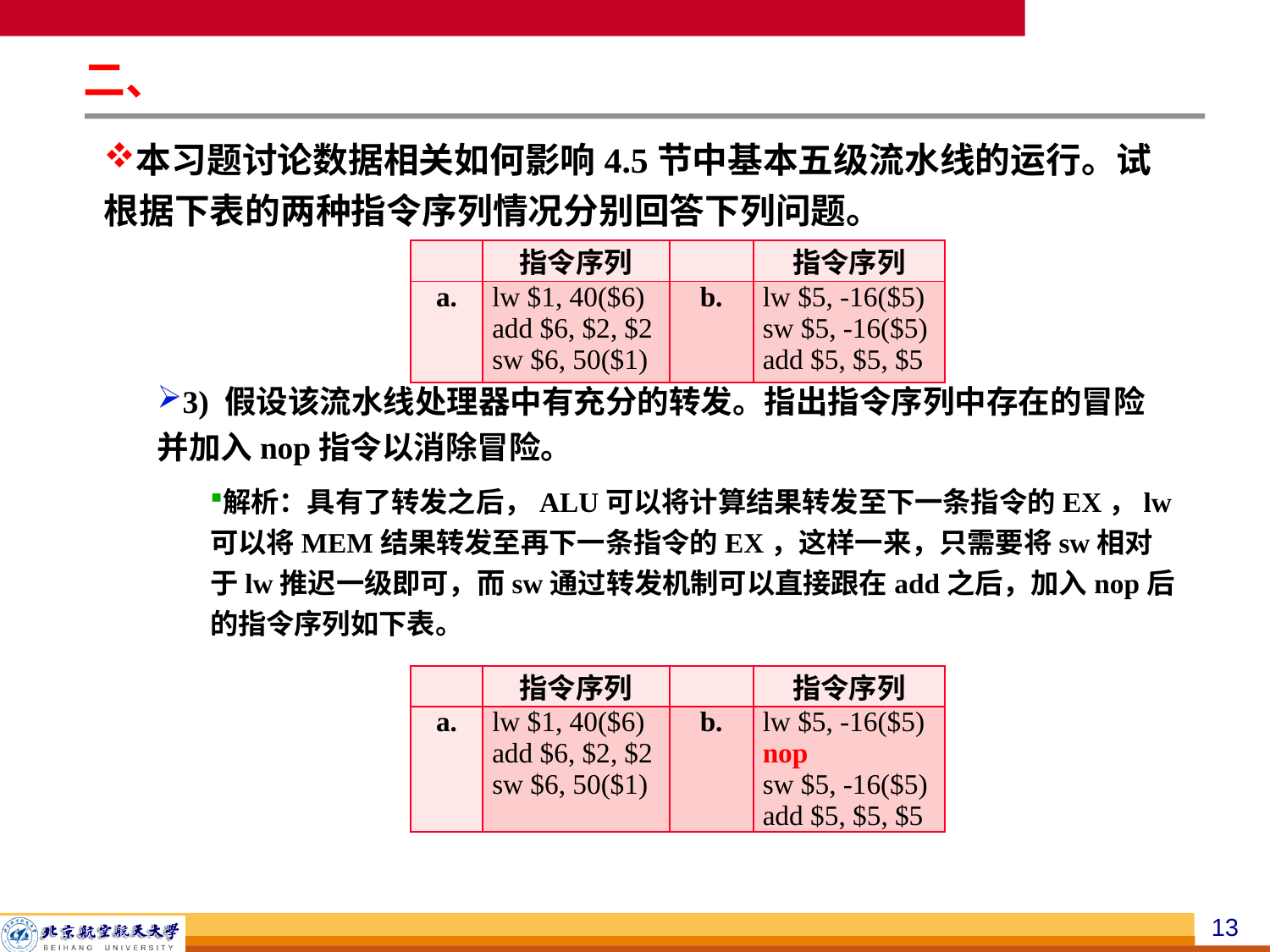

二、
本习题讨论数据相关如何影响4.5节中基本五级流水线的运行。试根据下表的两种指令序列情况分别回答下列问题。

3) 假设该流水线处理器中有充分的转发。指出指令序列中存在的冒险并加入nop指令以消除冒险。
解析：具有了转发之后，ALU可以将计算结果转发至下一条指令的EX，lw可以将MEM结果转发至再下一条指令的EX，这样一来，只需要将sw相对于lw推迟一级即可，而sw通过转发机制可以直接跟在add之后，加入nop后的指令序列如下表。
|  | 指令序列 |  | 指令序列 |
| --- | --- | --- | --- |
| a. | lw $1, 40($6) add $6, $2, $2 sw $6, 50($1) | b. | lw $5, -16($5) sw $5, -16($5) add $5, $5, $5 |
|  | 指令序列 |  | 指令序列 |
| --- | --- | --- | --- |
| a. | lw $1, 40($6) add $6, $2, $2 sw $6, 50($1) | b. | lw $5, -16($5) nop sw $5, -16($5) add $5, $5, $5 |